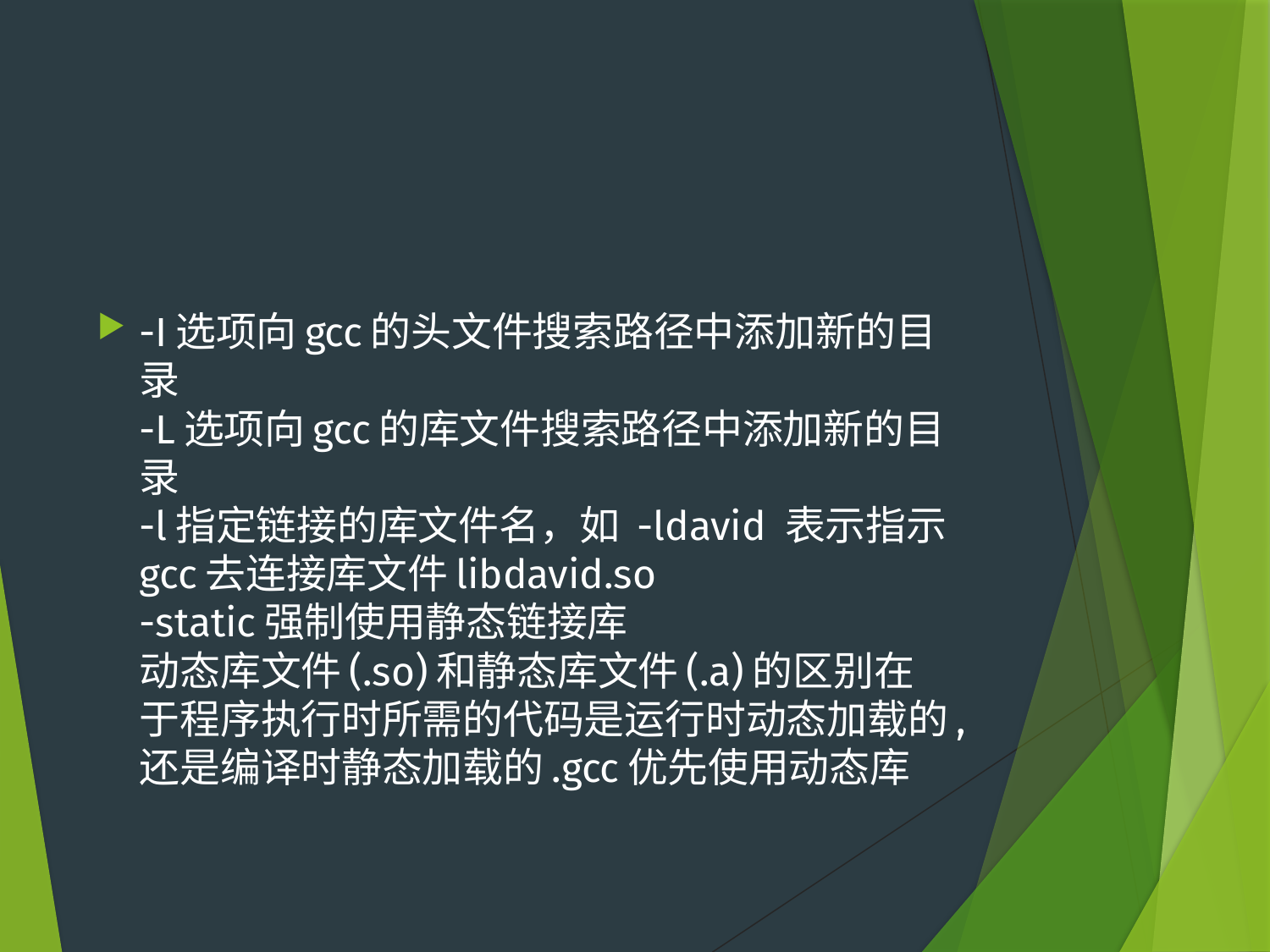

#
-I选项向gcc的头文件搜索路径中添加新的目录
-L选项向gcc的库文件搜索路径中添加新的目录
-l指定链接的库文件名，如 -ldavid 表示指示gcc去连接库文件libdavid.so
-static强制使用静态链接库
动态库文件(.so)和静态库文件(.a)的区别在于程序执行时所需的代码是运行时动态加载的,还是编译时静态加载的.gcc优先使用动态库